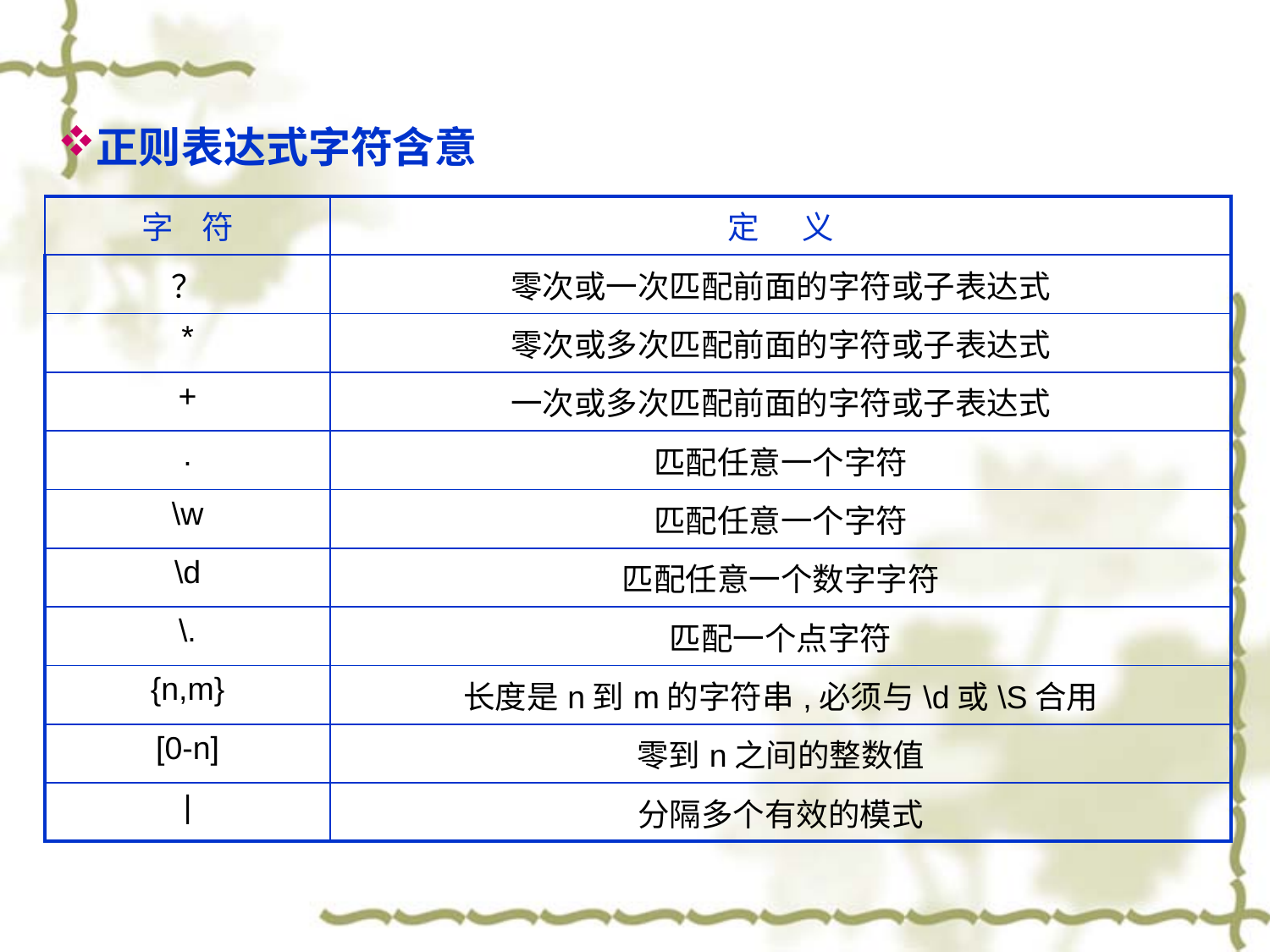

# 正则表达式字符含意
| 字 符 | 定 义 |
| --- | --- |
| ？ | 零次或一次匹配前面的字符或子表达式 |
| \* | 零次或多次匹配前面的字符或子表达式 |
| + | 一次或多次匹配前面的字符或子表达式 |
| . | 匹配任意一个字符 |
| \w | 匹配任意一个字符 |
| \d | 匹配任意一个数字字符 |
| \. | 匹配一个点字符 |
| {n,m} | 长度是n到m的字符串,必须与\d或\S合用 |
| [0-n] | 零到n之间的整数值 |
| | | 分隔多个有效的模式 |